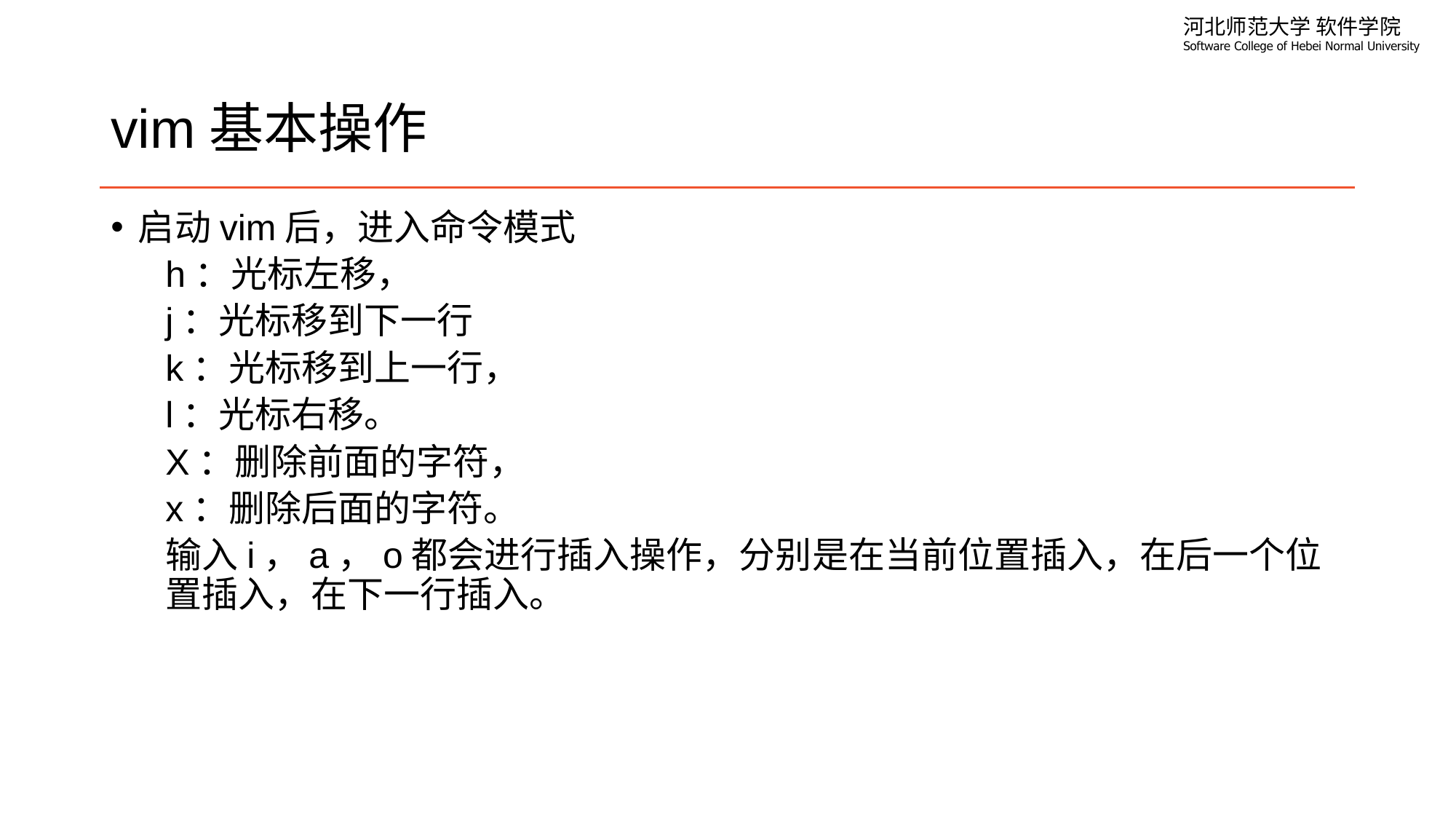

# vim基本操作
启动vim后，进入命令模式
h：光标左移，
j：光标移到下一行
k：光标移到上一行，
l：光标右移。
X：删除前面的字符，
x：删除后面的字符。
输入i，a，o都会进行插入操作，分别是在当前位置插入，在后一个位置插入，在下一行插入。